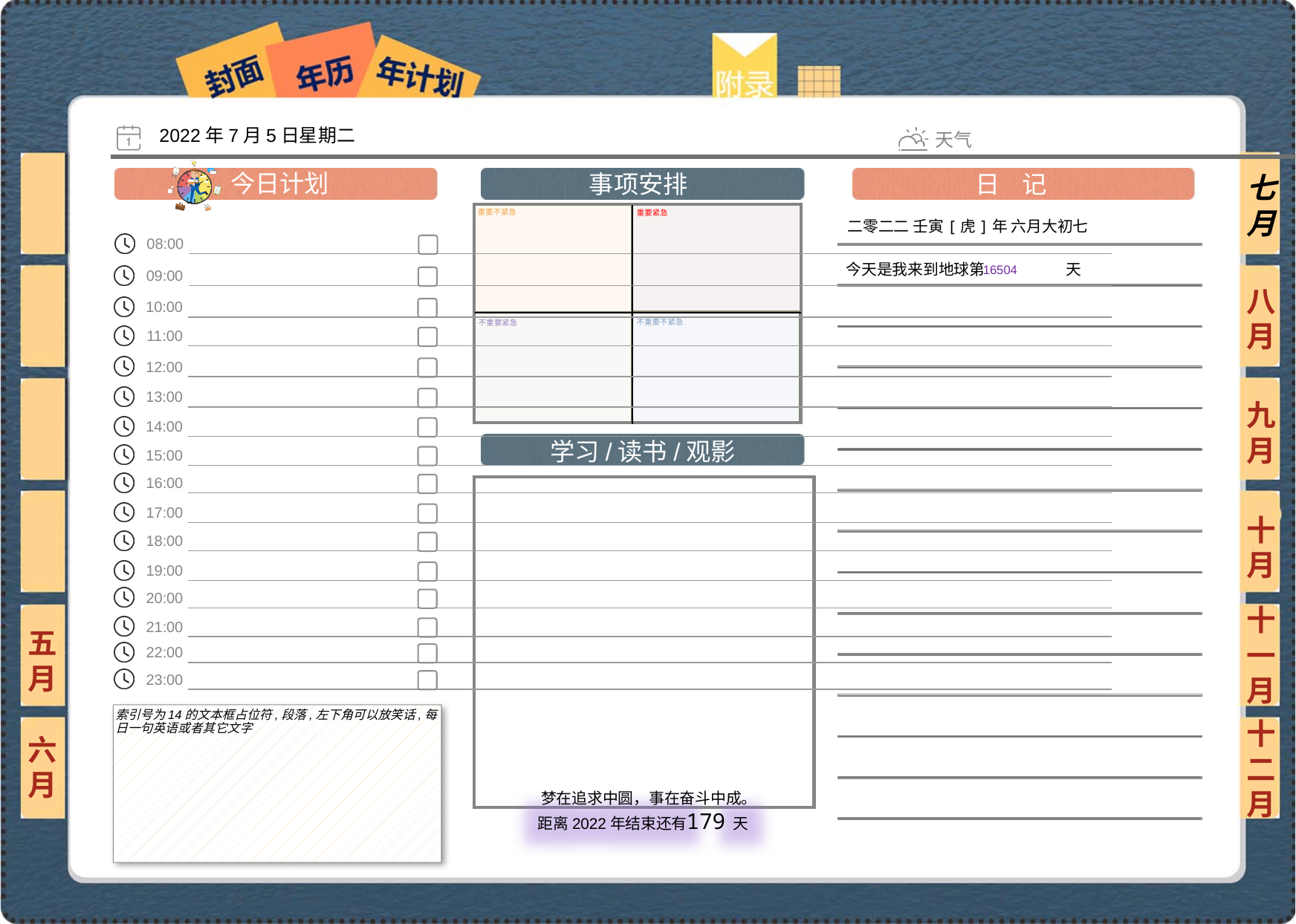

2022年7月5日星期二
七月
二零二二 壬寅[虎]年 六月大初七
16504
八月
九月
十月
十一月
五月
索引号为14的文本框占位符,段落,左下角可以放笑话,每日一句英语或者其它文字
六月
十二月
179
 梦在追求中圆，事在奋斗中成。